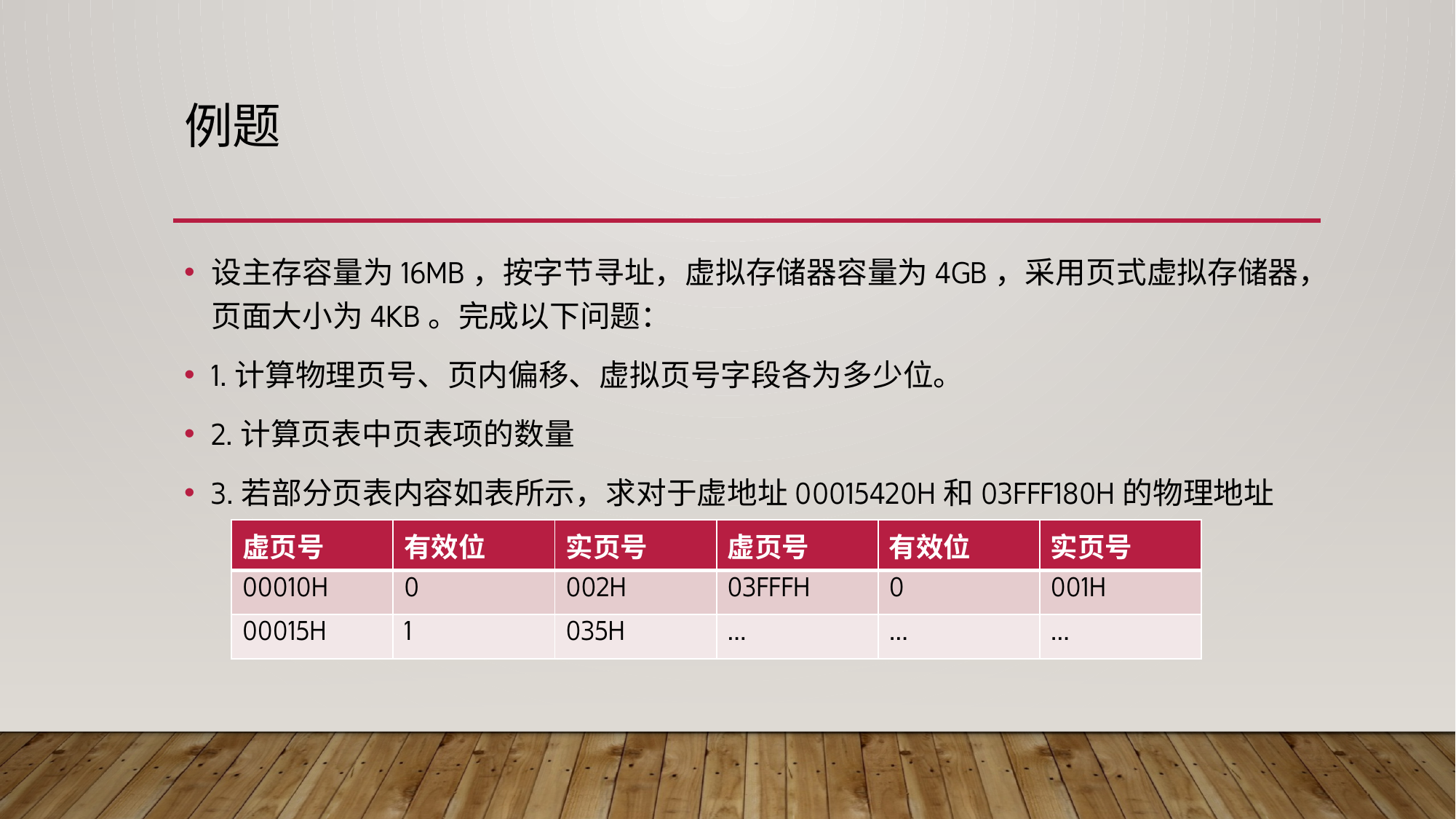

# 例题
设主存容量为16MB，按字节寻址，虚拟存储器容量为4GB，采用页式虚拟存储器，页面大小为4KB。完成以下问题：
1.计算物理页号、页内偏移、虚拟页号字段各为多少位。
2.计算页表中页表项的数量
3.若部分页表内容如表所示，求对于虚地址00015420H和03FFF180H的物理地址
| 虚页号 | 有效位 | 实页号 | 虚页号 | 有效位 | 实页号 |
| --- | --- | --- | --- | --- | --- |
| 00010H | 0 | 002H | 03FFFH | 0 | 001H |
| 00015H | 1 | 035H | … | … | … |